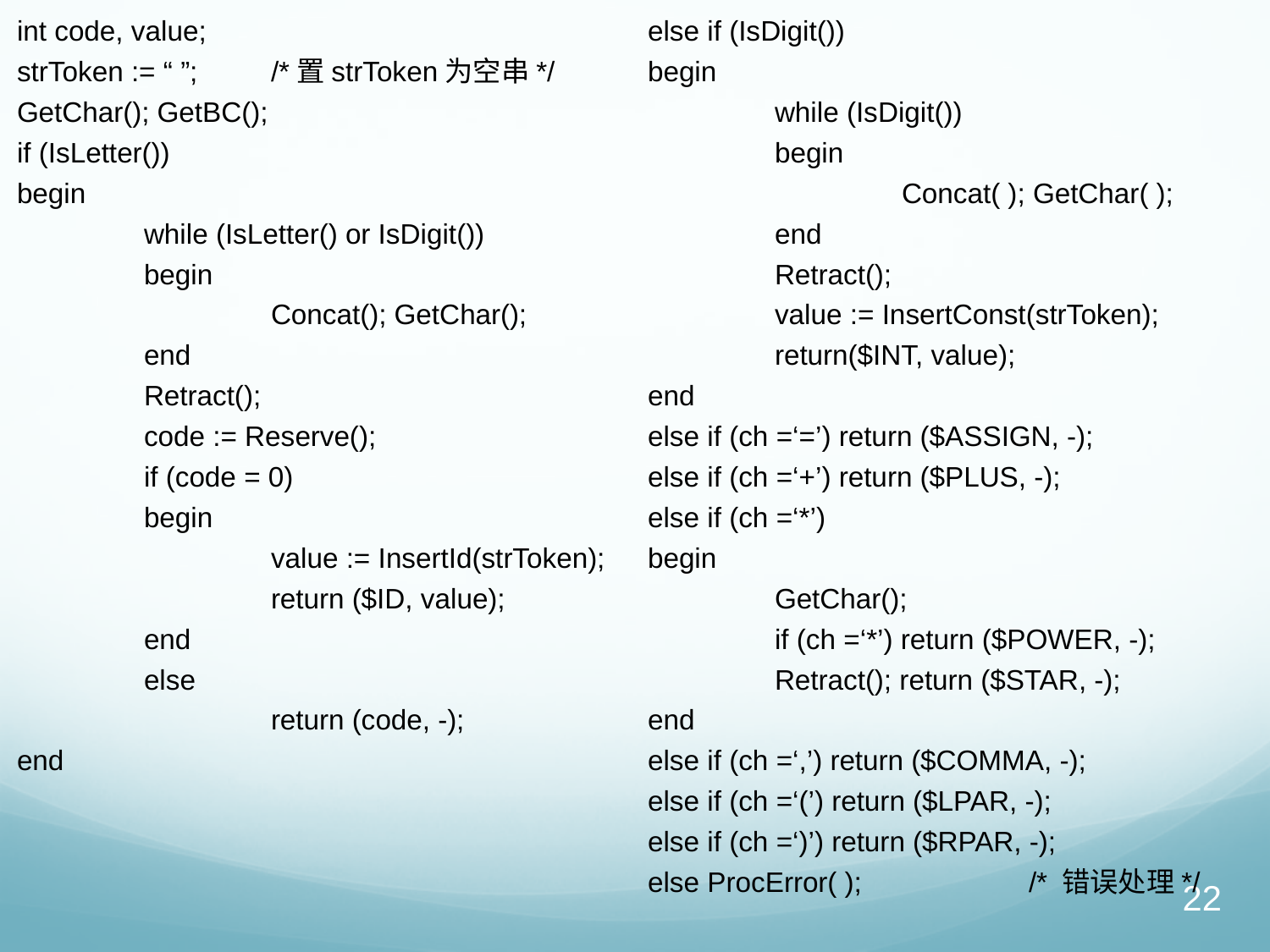

int code, value;
strToken := “ ”;	/*置strToken为空串*/
GetChar(); GetBC();
if (IsLetter())
begin
	while (IsLetter() or IsDigit())
	begin
		Concat(); GetChar();
	end
	Retract();
	code := Reserve();
	if (code = 0)
	begin
		value := InsertId(strToken);
		return ($ID, value);
	end
	else
		return (code, -);
end

else if (IsDigit())
begin
	while (IsDigit())
	begin
		Concat( ); GetChar( );
	end
	Retract();
	value := InsertConst(strToken);
	return($INT, value);
end
else if (ch =‘=’) return ($ASSIGN, -);
else if (ch =‘+’) return ($PLUS, -);
else if (ch =‘*’)
begin
	GetChar();
	if (ch =‘*’) return ($POWER, -);
	Retract(); return ($STAR, -);
end
else if (ch =‘,’) return ($COMMA, -);
else if (ch =‘(’) return ($LPAR, -);
else if (ch =‘)’) return ($RPAR, -);
else ProcError( );		/* 错误处理*/

22